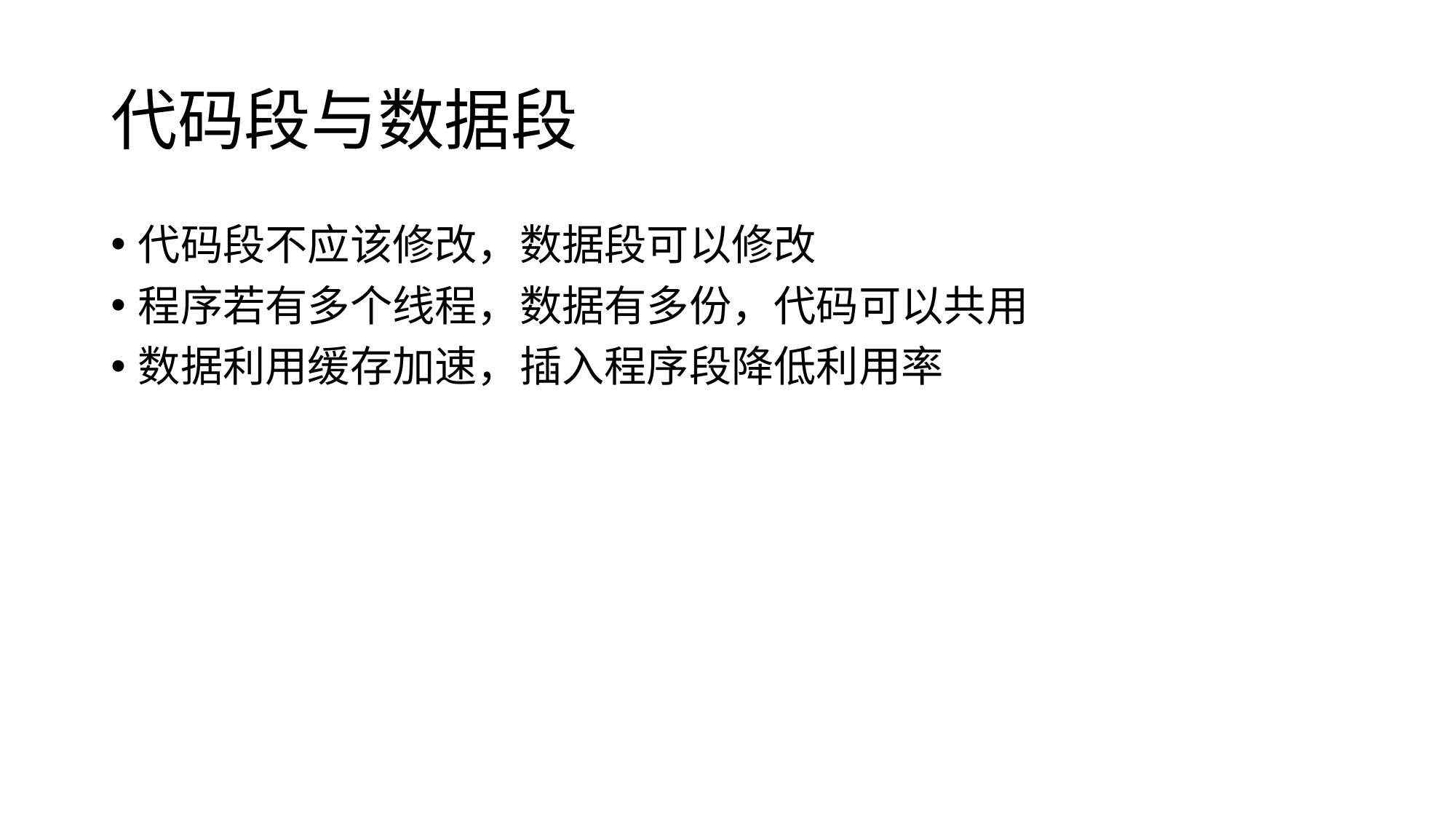

# 代码段与数据段
代码段不应该修改，数据段可以修改
程序若有多个线程，数据有多份，代码可以共用
数据利用缓存加速，插入程序段降低利用率